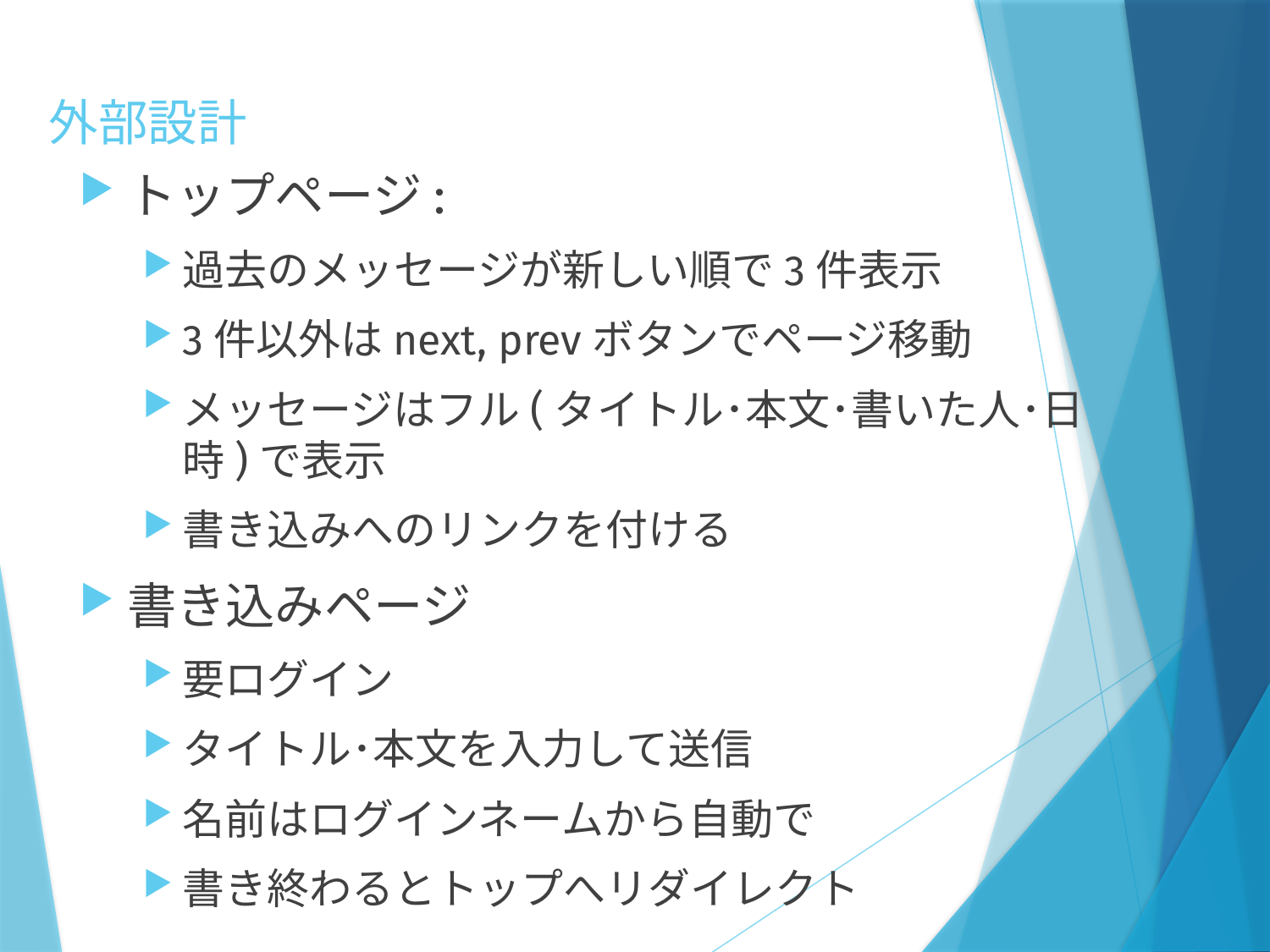

# 外部設計
トップページ:
過去のメッセージが新しい順で3件表示
3件以外はnext, prevボタンでページ移動
メッセージはフル(タイトル･本文･書いた人･日時)で表示
書き込みへのリンクを付ける
書き込みページ
要ログイン
タイトル･本文を入力して送信
名前はログインネームから自動で
書き終わるとトップへリダイレクト